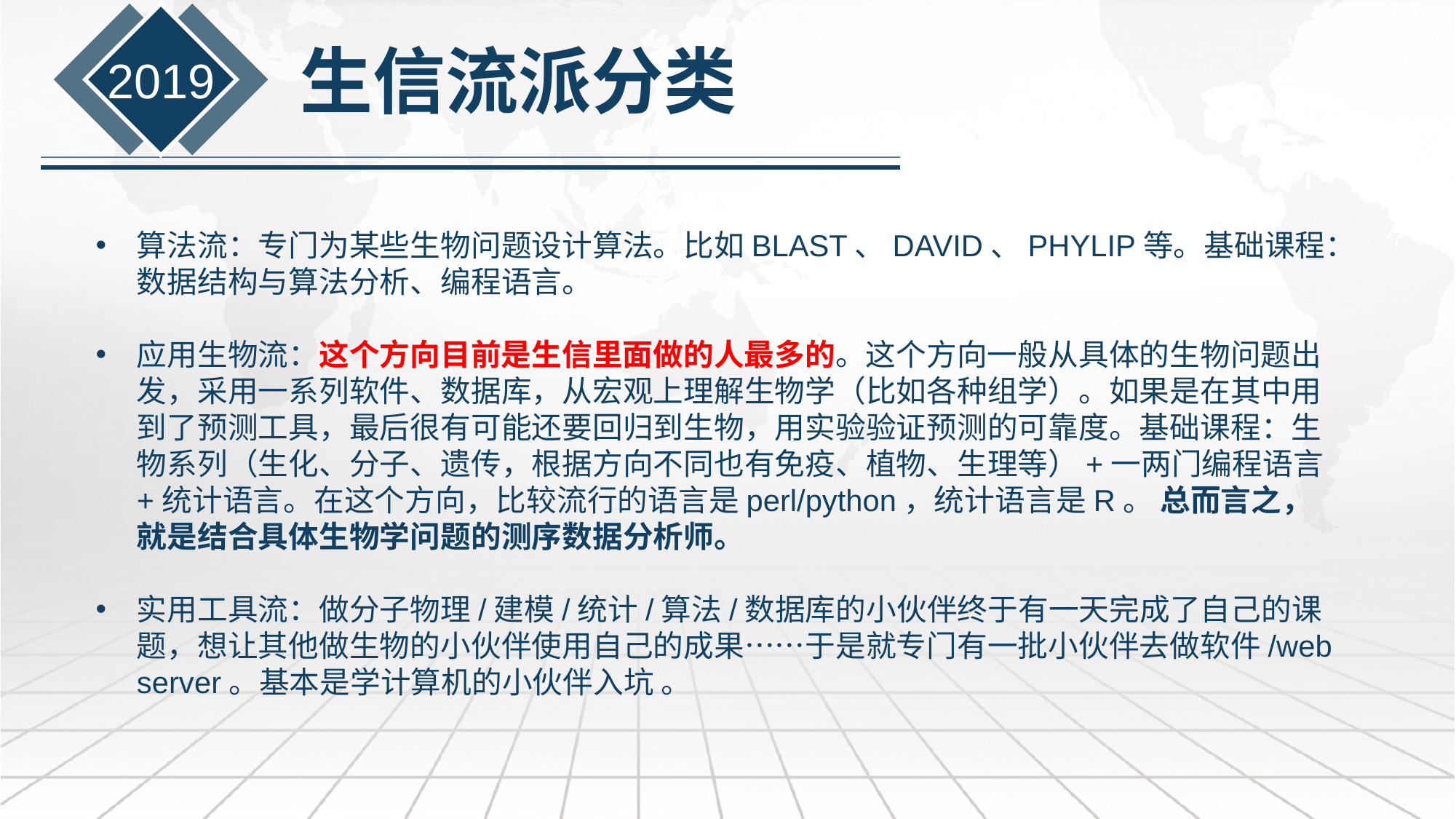

生信流派分类
2019
算法流：专门为某些生物问题设计算法。比如BLAST、DAVID、PHYLIP等。基础课程：数据结构与算法分析、编程语言。

应用生物流：这个方向目前是生信里面做的人最多的。这个方向一般从具体的生物问题出发，采用一系列软件、数据库，从宏观上理解生物学（比如各种组学）。如果是在其中用到了预测工具，最后很有可能还要回归到生物，用实验验证预测的可靠度。基础课程：生物系列（生化、分子、遗传，根据方向不同也有免疫、植物、生理等）+一两门编程语言+统计语言。在这个方向，比较流行的语言是perl/python，统计语言是R。 总而言之，就是结合具体生物学问题的测序数据分析师。

实用工具流：做分子物理/建模/统计/算法/数据库的小伙伴终于有一天完成了自己的课题，想让其他做生物的小伙伴使用自己的成果……于是就专门有一批小伙伴去做软件/web server。基本是学计算机的小伙伴入坑 。